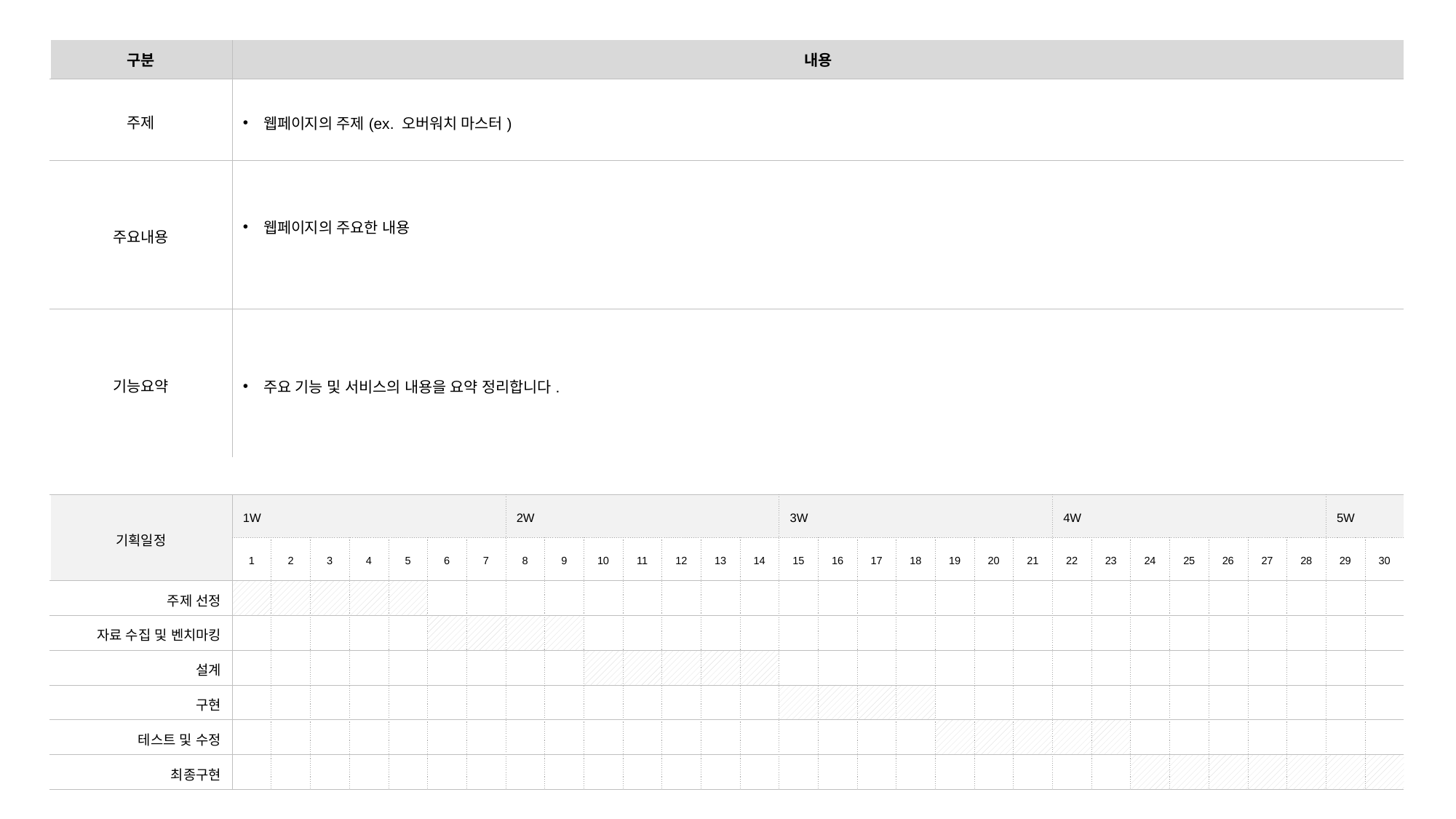

| 구분 | 내용 |  |  |  |  |  |  |  |  |  |  |  |  |  |  |  |  |  |  |  |  |  |  |  |  |  |  |  |  |  |
| --- | --- | --- | --- | --- | --- | --- | --- | --- | --- | --- | --- | --- | --- | --- | --- | --- | --- | --- | --- | --- | --- | --- | --- | --- | --- | --- | --- | --- | --- | --- |
| 주제 | 웹페이지의 주제(ex. 오버워치 마스터) |  |  |  |  |  |  |  |  |  |  |  |  |  |  |  |  |  |  |  |  |  |  |  |  |  |  |  |  |  |
| 주요내용 | 웹페이지의 주요한 내용 |  |  |  |  |  |  |  |  |  |  |  |  |  |  |  |  |  |  |  |  |  |  |  |  |  |  |  |  |  |
| 기능요약 | 주요 기능 및 서비스의 내용을 요약 정리합니다. |  |  |  |  |  |  |  |  |  |  |  |  |  |  |  |  |  |  |  |  |  |  |  |  |  |  |  |  |  |
|  |  |  |  |  |  |  |  |  |  |  |  |  |  |  |  |  |  |  |  |  |  |  |  |  |  |  |  |  |  |  |
| 기획일정 | 1W |  |  |  |  |  |  | 2W |  |  |  |  |  |  | 3W |  |  |  |  |  |  | 4W |  |  |  |  |  |  | 5W |  |
|  | 1 | 2 | 3 | 4 | 5 | 6 | 7 | 8 | 9 | 10 | 11 | 12 | 13 | 14 | 15 | 16 | 17 | 18 | 19 | 20 | 21 | 22 | 23 | 24 | 25 | 26 | 27 | 28 | 29 | 30 |
| 주제 선정 |  |  |  |  |  |  |  |  |  |  |  |  |  |  |  |  |  |  |  |  |  |  |  |  |  |  |  |  |  |  |
| 자료 수집 및 벤치마킹 |  |  |  |  |  |  |  |  |  |  |  |  |  |  |  |  |  |  |  |  |  |  |  |  |  |  |  |  |  |  |
| 설계 |  |  |  |  |  |  |  |  |  |  |  |  |  |  |  |  |  |  |  |  |  |  |  |  |  |  |  |  |  |  |
| 구현 |  |  |  |  |  |  |  |  |  |  |  |  |  |  |  |  |  |  |  |  |  |  |  |  |  |  |  |  |  |  |
| 테스트 및 수정 |  |  |  |  |  |  |  |  |  |  |  |  |  |  |  |  |  |  |  |  |  |  |  |  |  |  |  |  |  |  |
| 최종구현 |  |  |  |  |  |  |  |  |  |  |  |  |  |  |  |  |  |  |  |  |  |  |  |  |  |  |  |  |  |  |